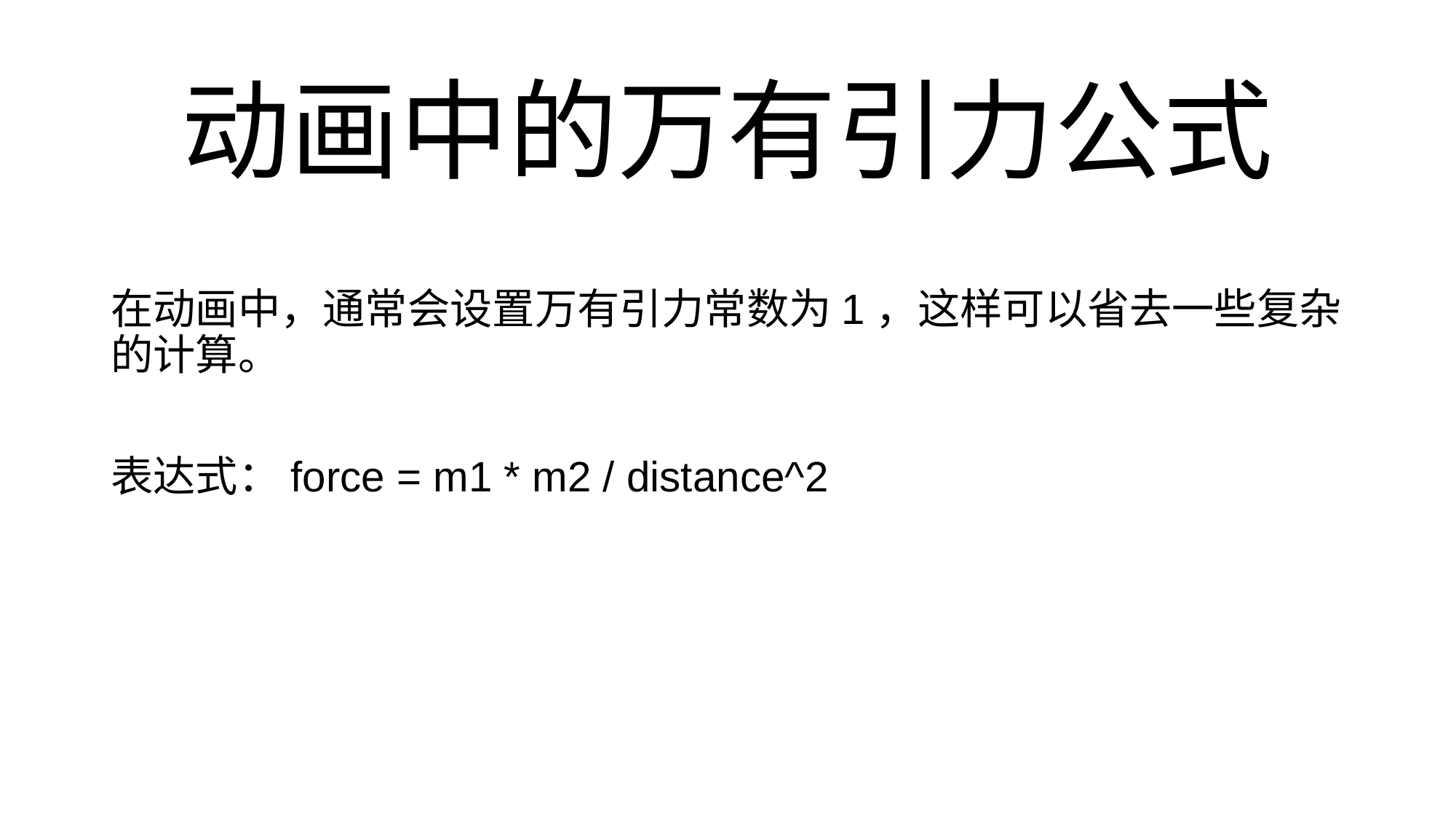

# 动画中的万有引力公式
在动画中，通常会设置万有引力常数为1，这样可以省去一些复杂的计算。

表达式：force = m1 * m2 / distance^2